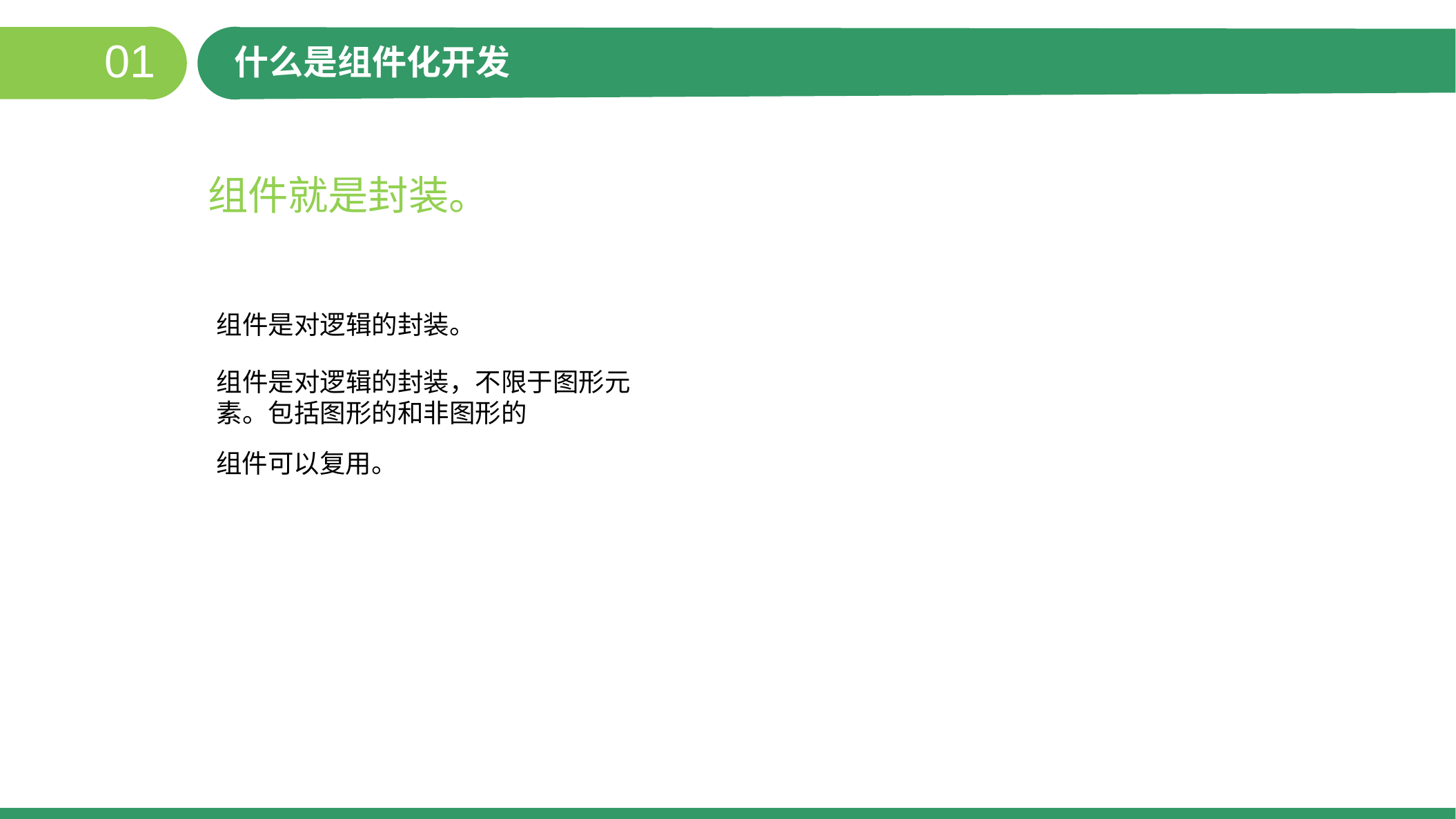

01

什么是组件化开发

组件就是封装。
组件是对逻辑的封装。
组件是对逻辑的封装，不限于图形元素。包括图形的和非图形的
组件可以复用。